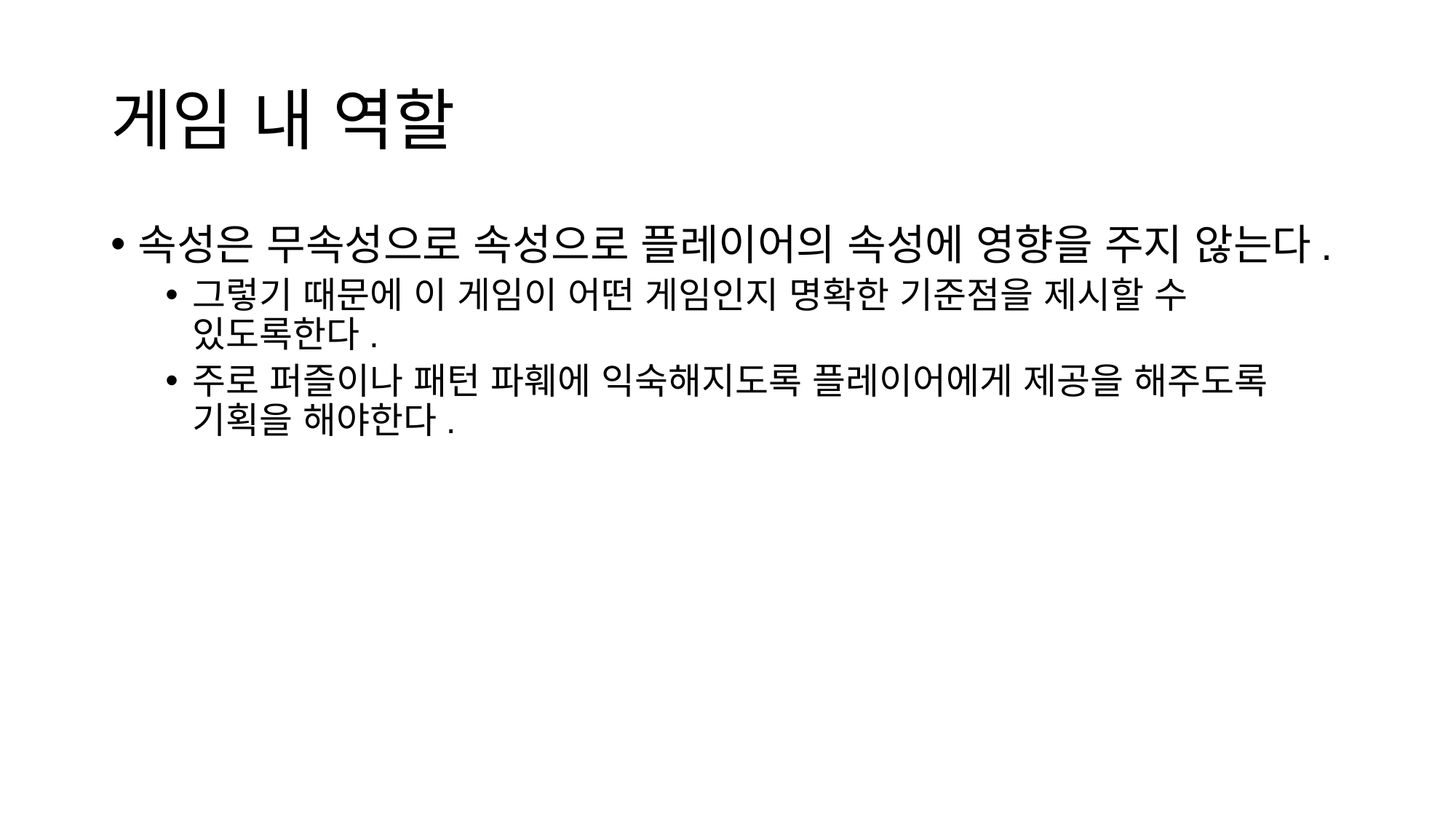

# 게임 내 역할
속성은 무속성으로 속성으로 플레이어의 속성에 영향을 주지 않는다.
그렇기 때문에 이 게임이 어떤 게임인지 명확한 기준점을 제시할 수 있도록한다.
주로 퍼즐이나 패턴 파훼에 익숙해지도록 플레이어에게 제공을 해주도록 기획을 해야한다.